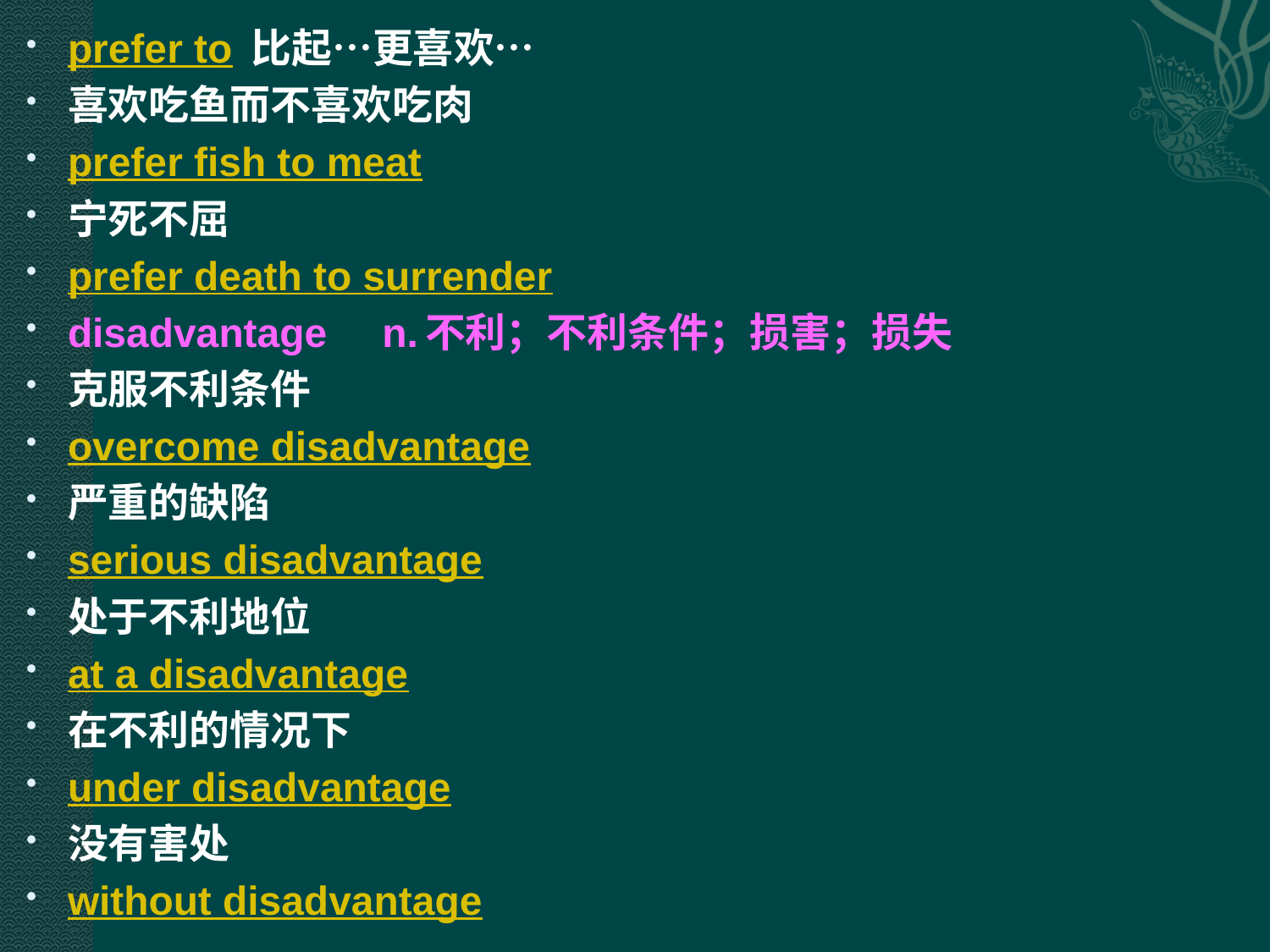

prefer to 比起…更喜欢…
喜欢吃鱼而不喜欢吃肉
prefer fish to meat
宁死不屈
prefer death to surrender
disadvantage　n.不利；不利条件；损害；损失
克服不利条件
overcome disadvantage
严重的缺陷
serious disadvantage
处于不利地位
at a disadvantage
在不利的情况下
under disadvantage
没有害处
without disadvantage